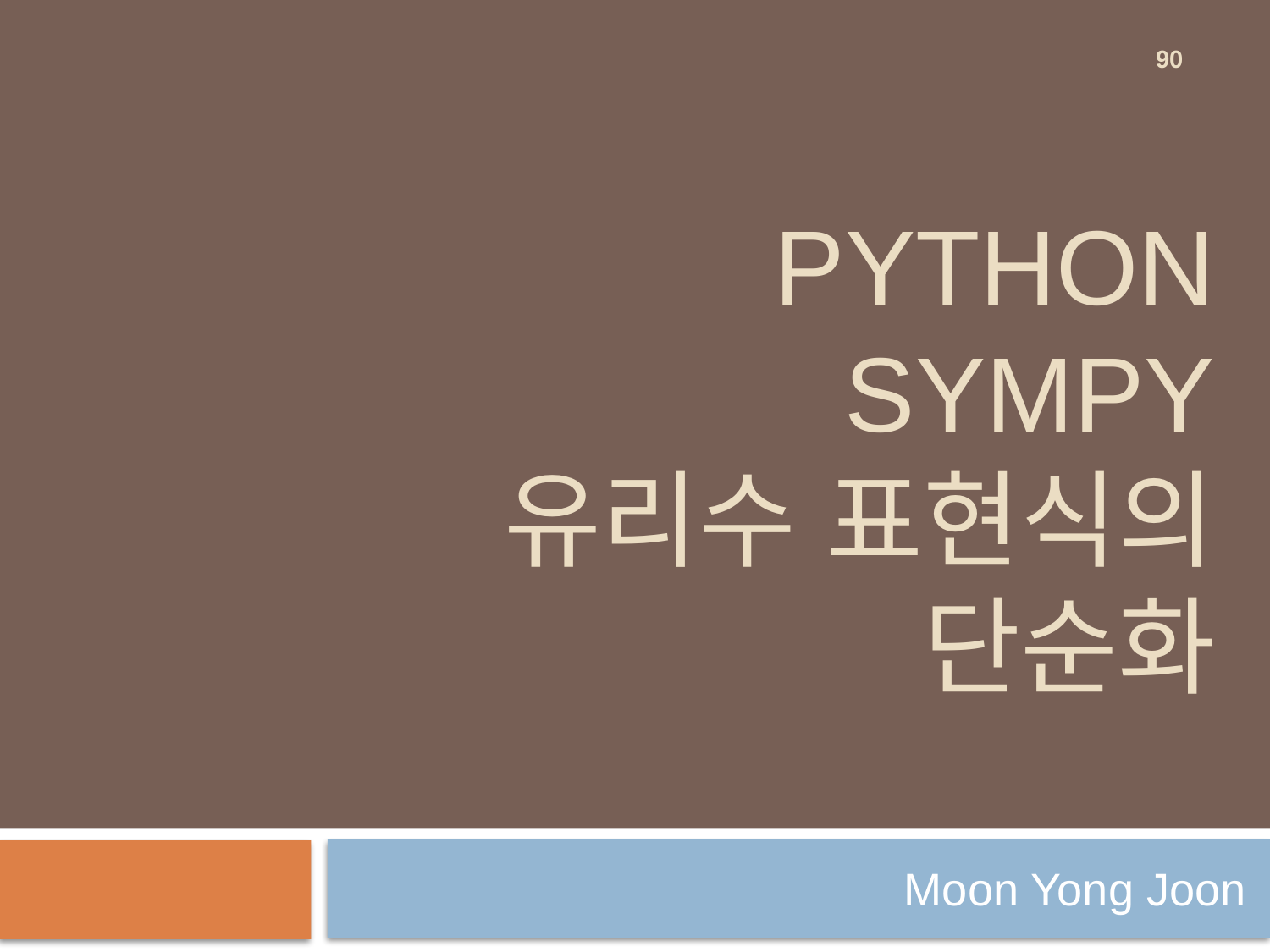

90
# Python sympy 유리수 표현식의 단순화
Moon Yong Joon